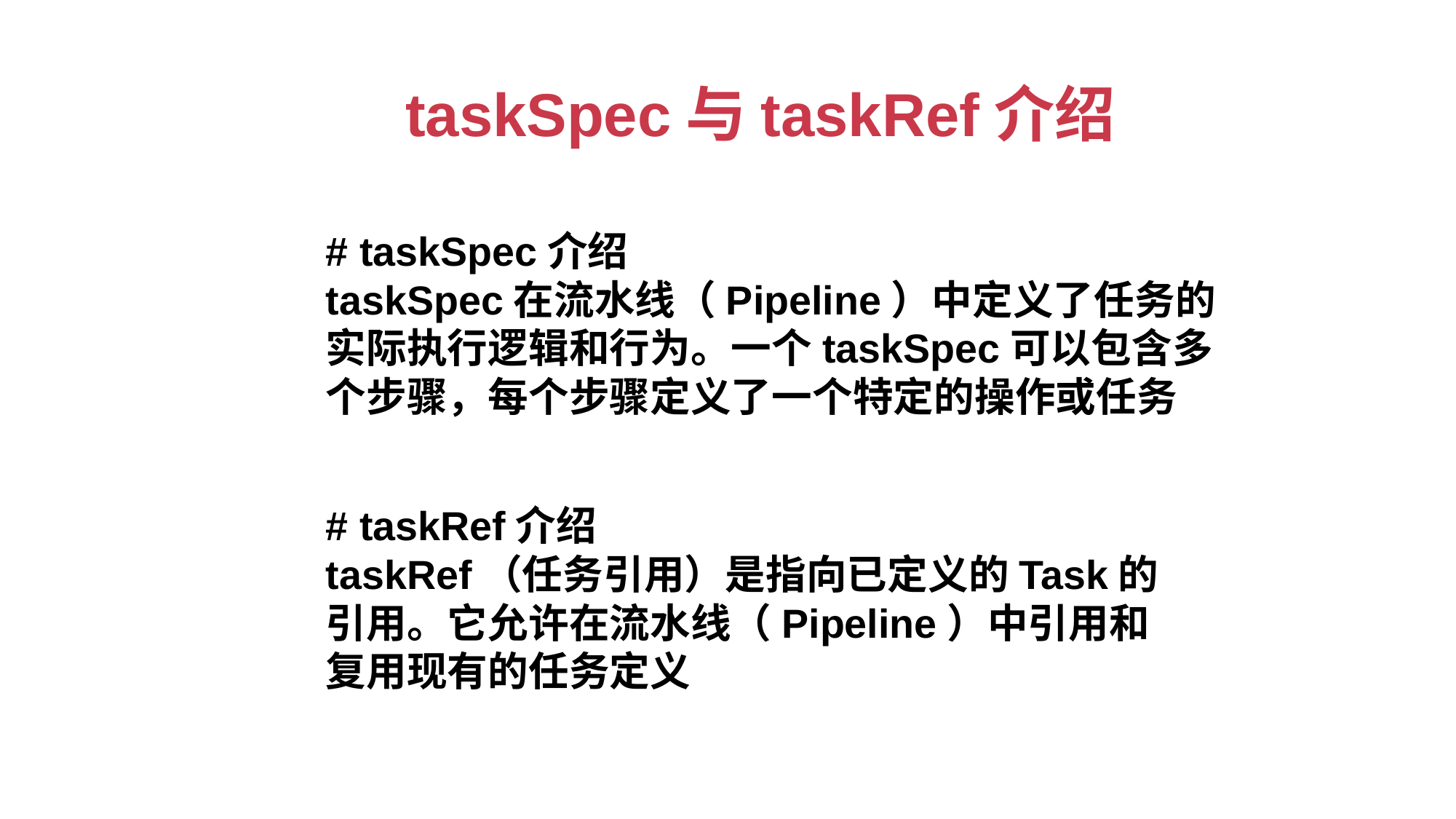

taskSpec与taskRef介绍
# taskSpec介绍
taskSpec在流水线（Pipeline）中定义了任务的实际执行逻辑和行为。一个taskSpec可以包含多个步骤，每个步骤定义了一个特定的操作或任务

# taskRef介绍
taskRef（任务引用）是指向已定义的Task的引用。它允许在流水线（Pipeline）中引用和复用现有的任务定义